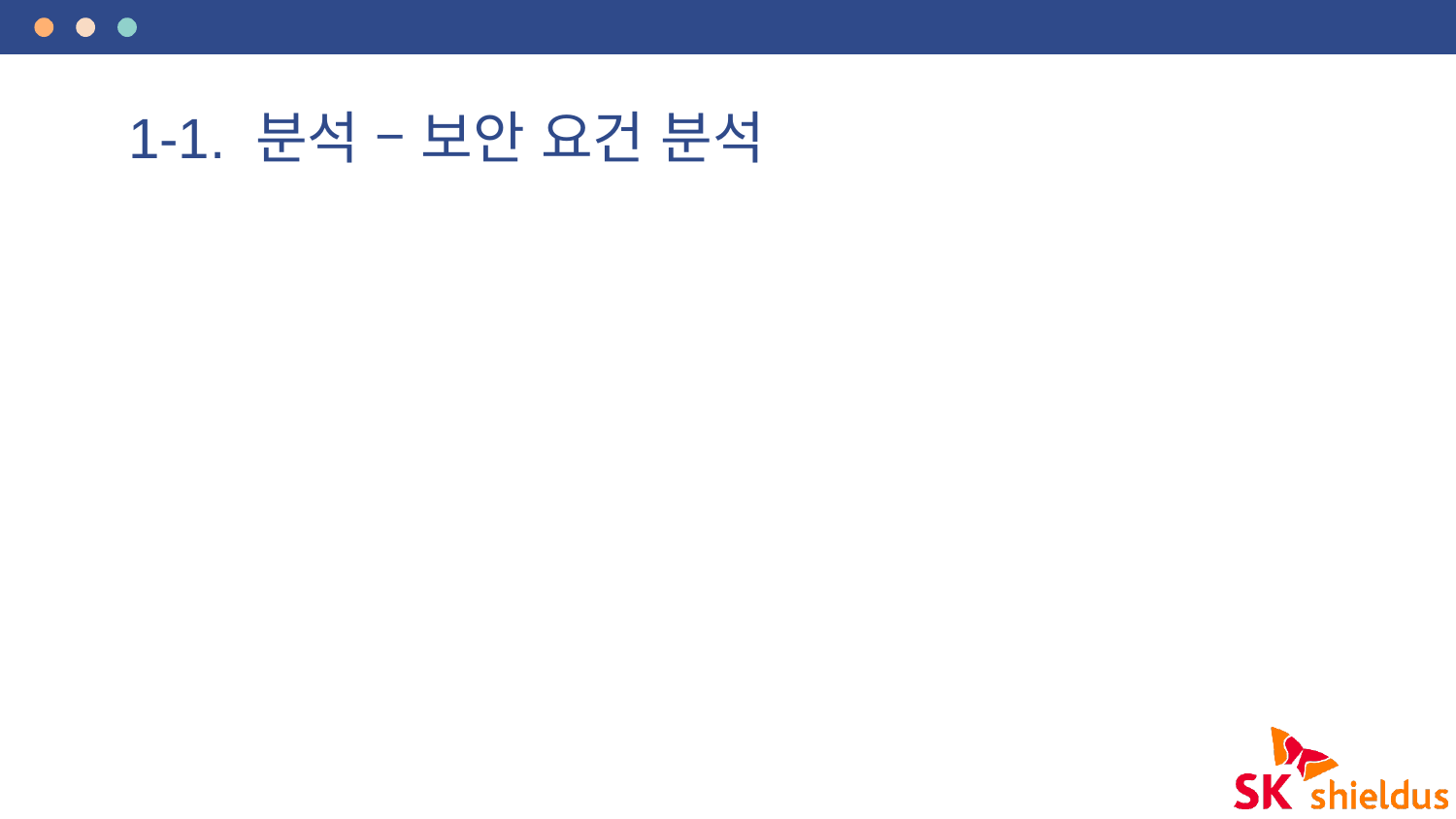

# 1-1. 분석 – 보안 요건 분석